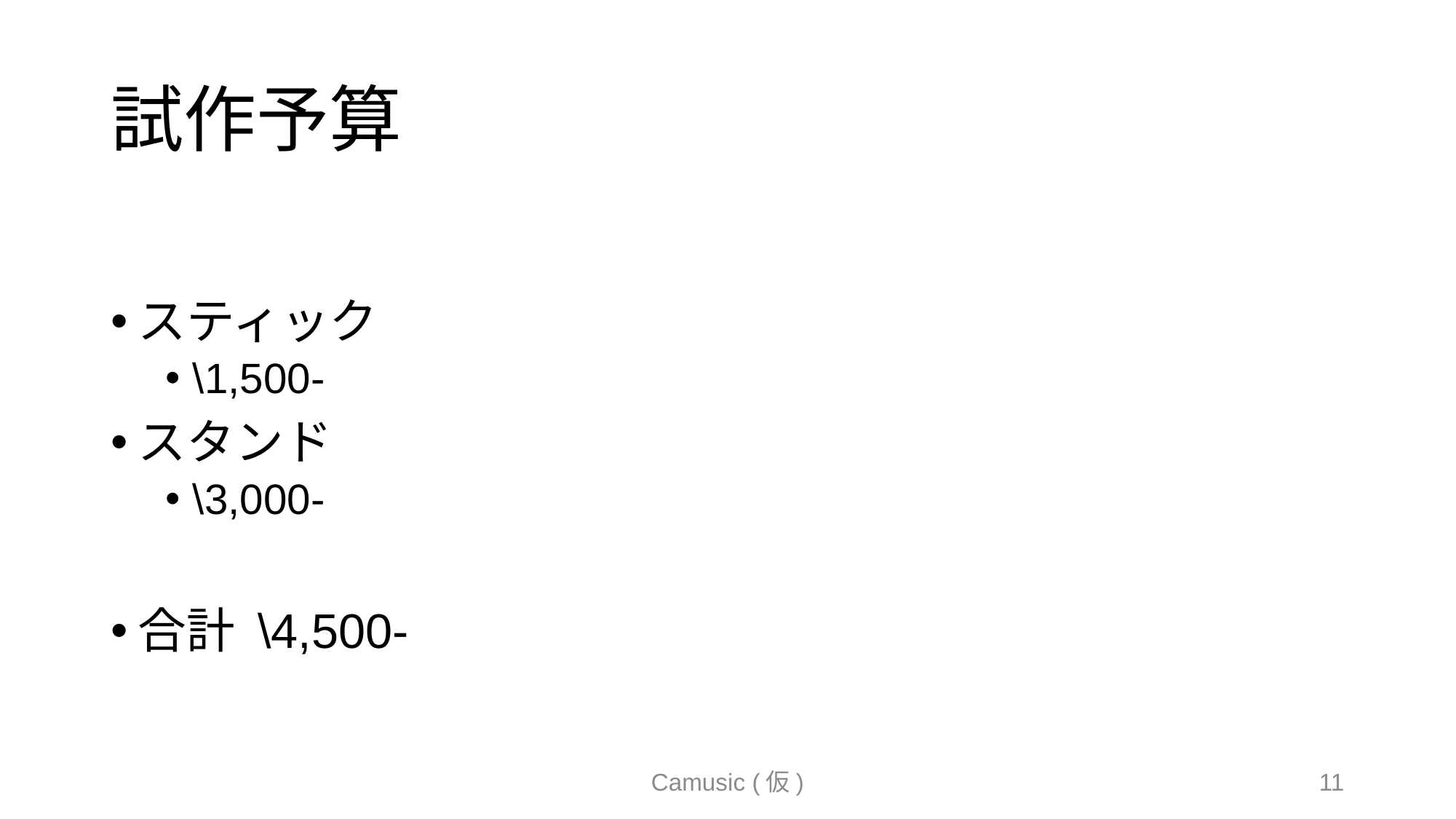

# 試作予算
スティック
\1,500-
スタンド
\3,000-

合計 \4,500-
Camusic (仮)
11